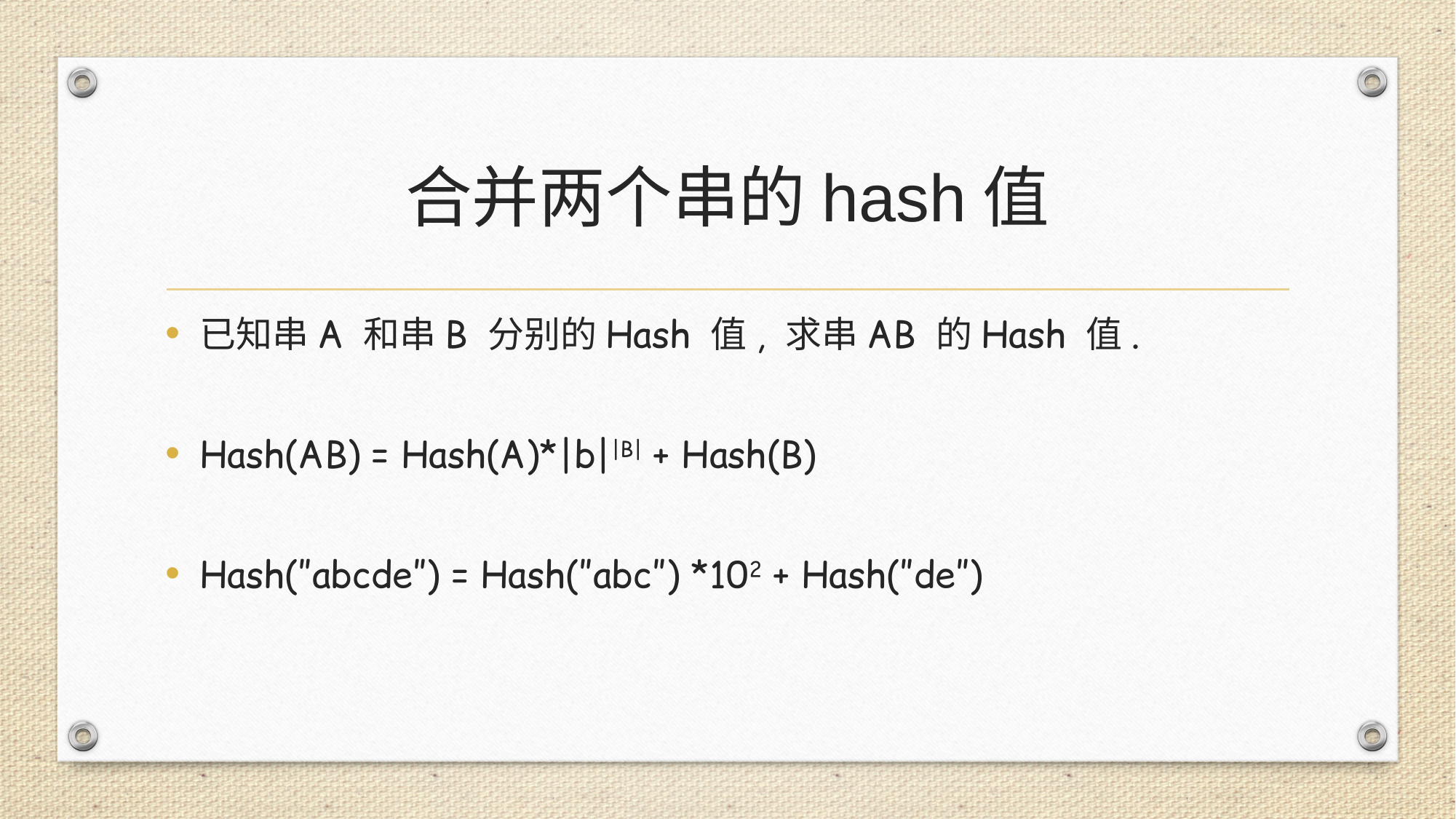

# 合并两个串的hash值
已知串A 和串B 分别的Hash 值, 求串AB 的Hash 值.

Hash(AB) = Hash(A)*|b||B| + Hash(B)

Hash(”abcde”) = Hash(”abc”) *102 + Hash(”de”)